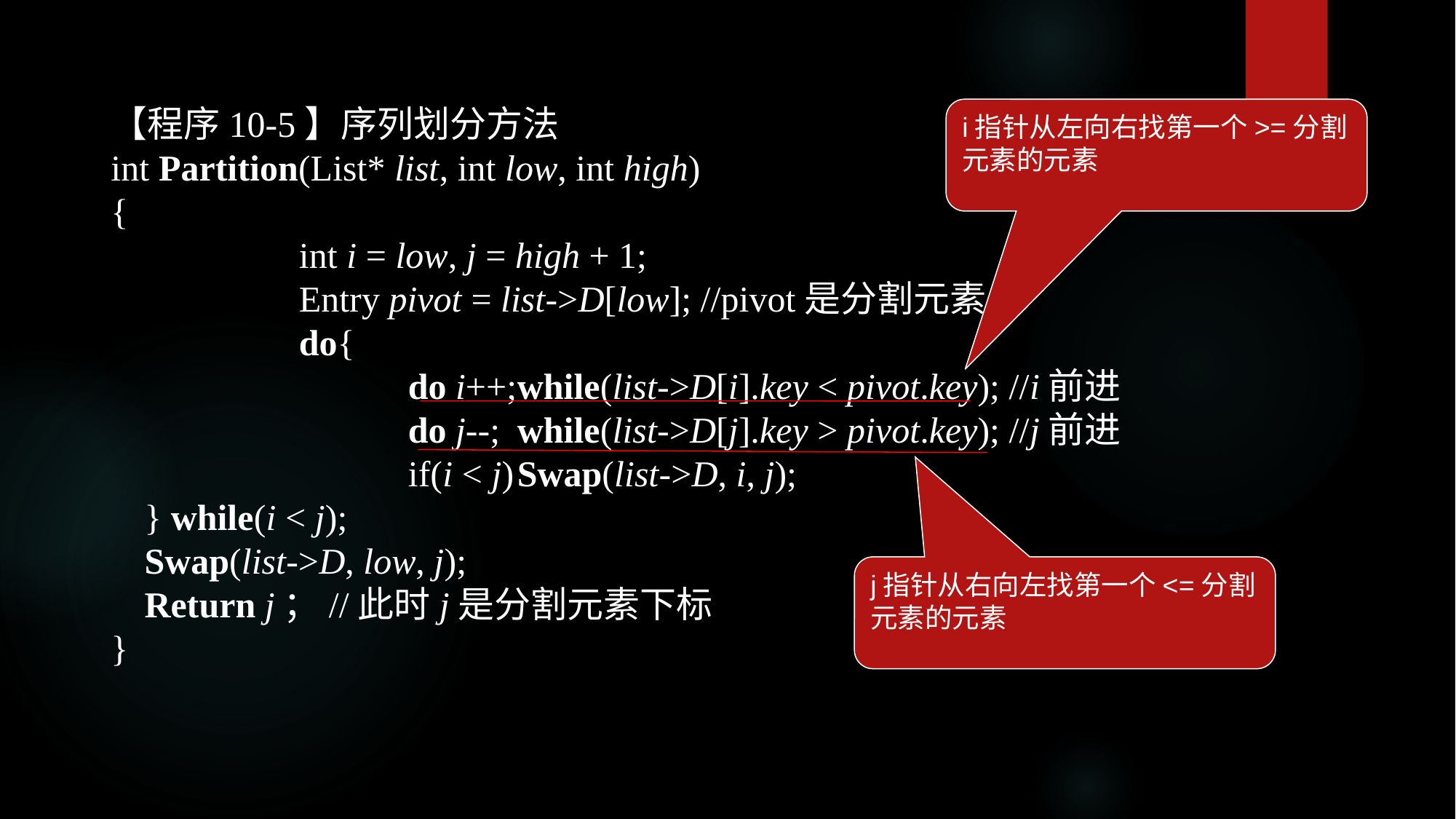

【程序10-5】序列划分方法
int Partition(List* list, int low, int high)
{
		int i = low, j = high + 1;
		Entry pivot = list->D[low]; //pivot是分割元素
		do{
			do i++;	while(list->D[i].key < pivot.key); //i前进
			do j--;	while(list->D[j].key > pivot.key); //j前进
			if(i < j)	Swap(list->D, i, j);
} while(i < j);
Swap(list->D, low, j);
Return j；//此时j是分割元素下标
}
i指针从左向右找第一个>=分割元素的元素

j指针从右向左找第一个<=分割元素的元素